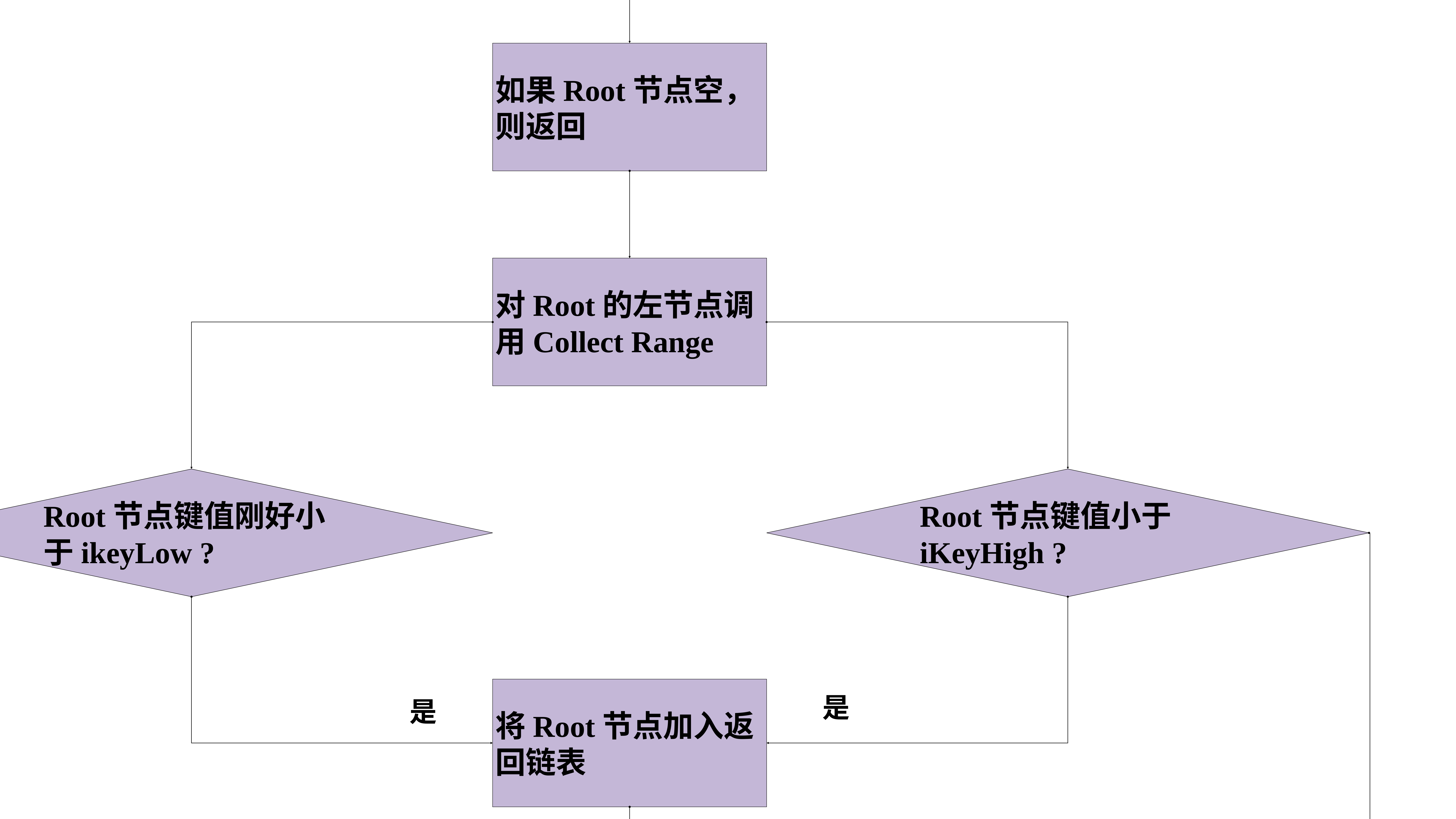

Collect Range
如果Root节点空，则返回
对Root的左节点调用Collect Range
Root节点键值刚好小于ikeyLow ?
Root节点键值小于iKeyHigh ?
将Root节点加入返回链表
是
是
否
对Root的右节点调用Collect Range
否
Collect Range End